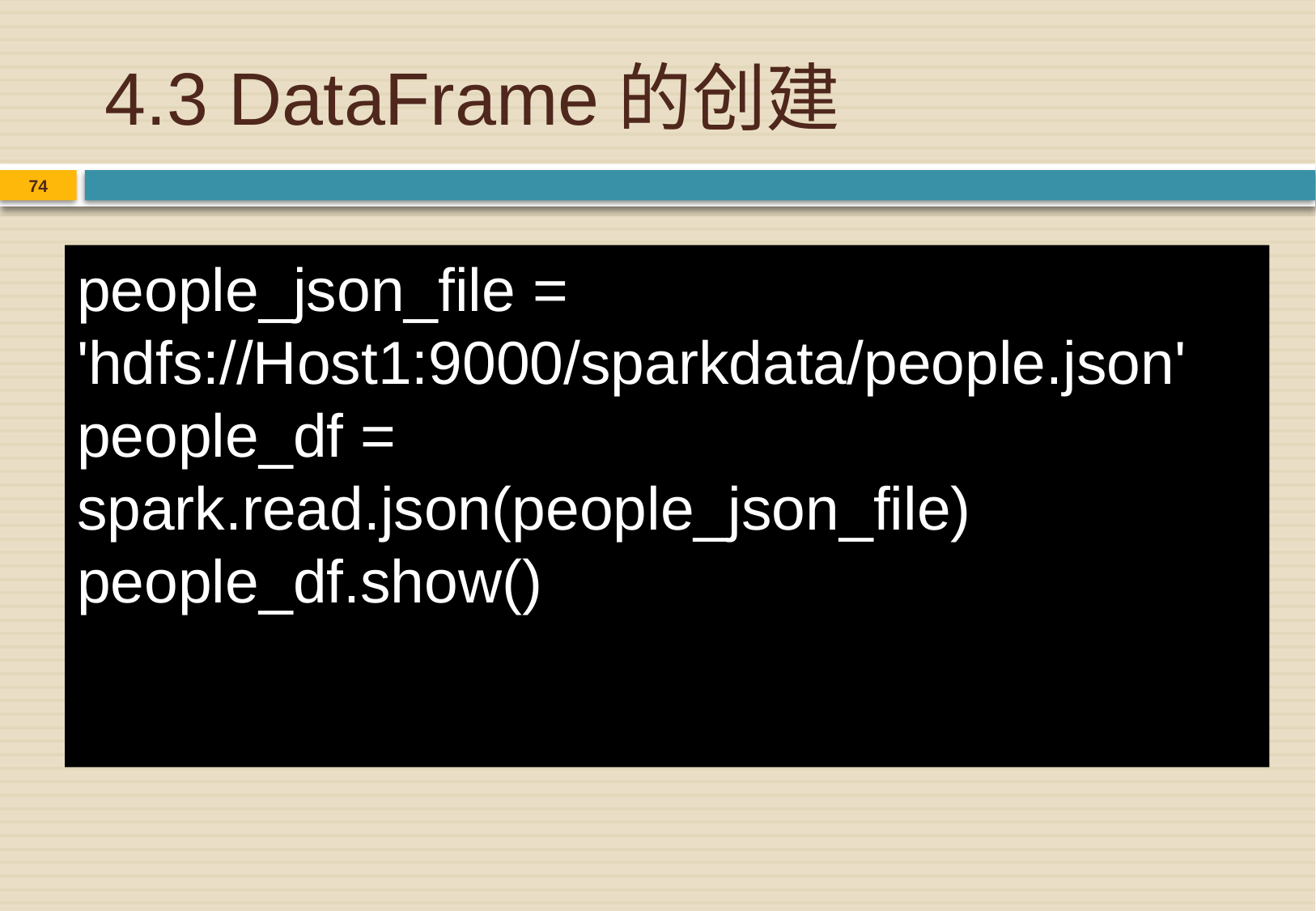

# 4.3 DataFrame的创建
74
people_json_file = 'hdfs://Host1:9000/sparkdata/people.json'
people_df = spark.read.json(people_json_file)
people_df.show()